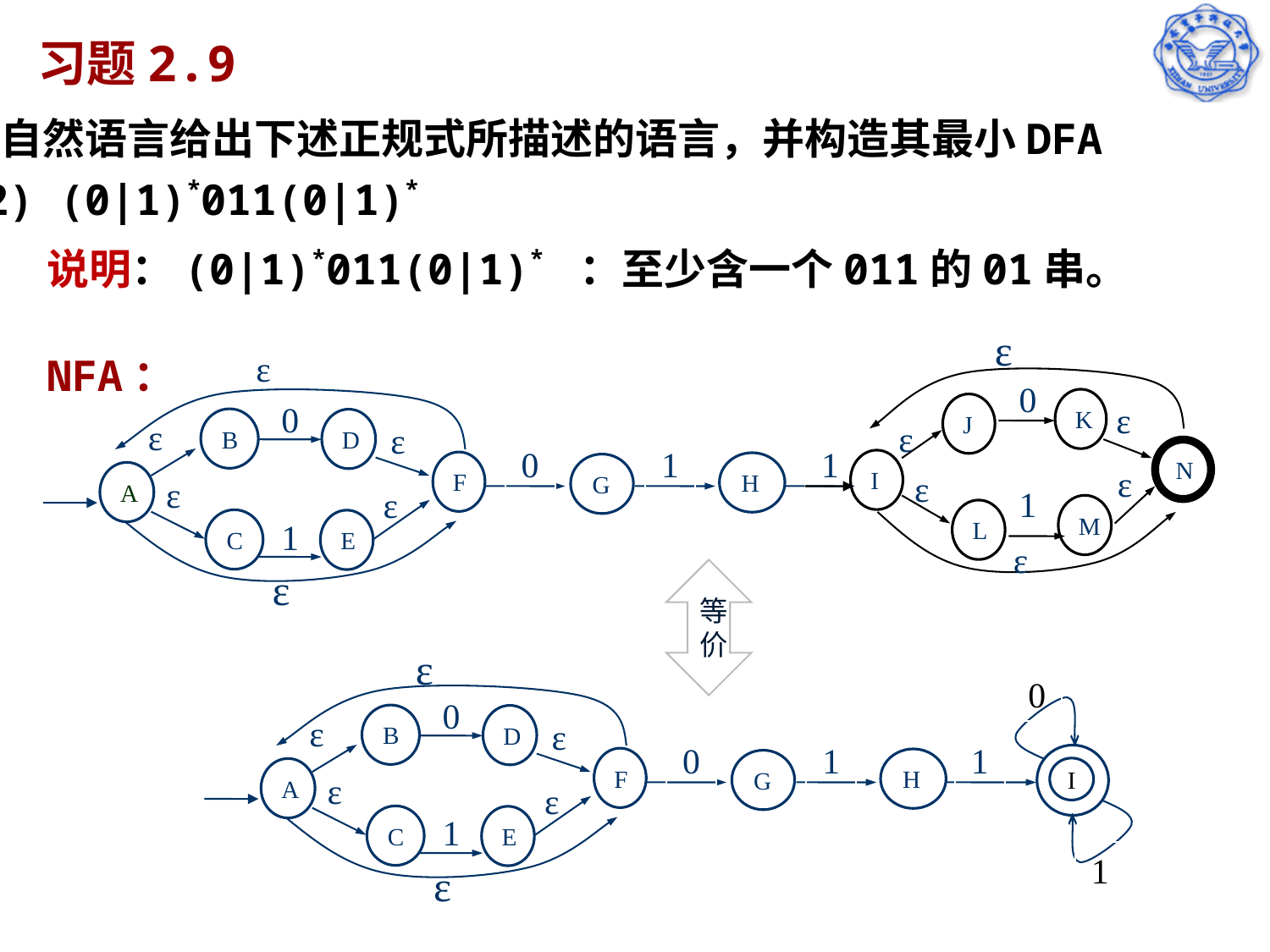

# 习题2.9
用自然语言给出下述正规式所描述的语言，并构造其最小DFA
(2) (0|1)*011(0|1)*
说明：(0|1)*011(0|1)* ：至少含一个011的01串。
ε

0
K
ε
J
ε

N
I
ε
ε
1

M

L

ε

NFA：
ε

0
B
D
ε
ε

F

A
ε
ε

1
C
E

ε
0
1
1
H
G

等价
ε

0
B
D
ε
ε

F

A
ε
ε

1
C
E

ε
0

0
1
1
H
G

I

1